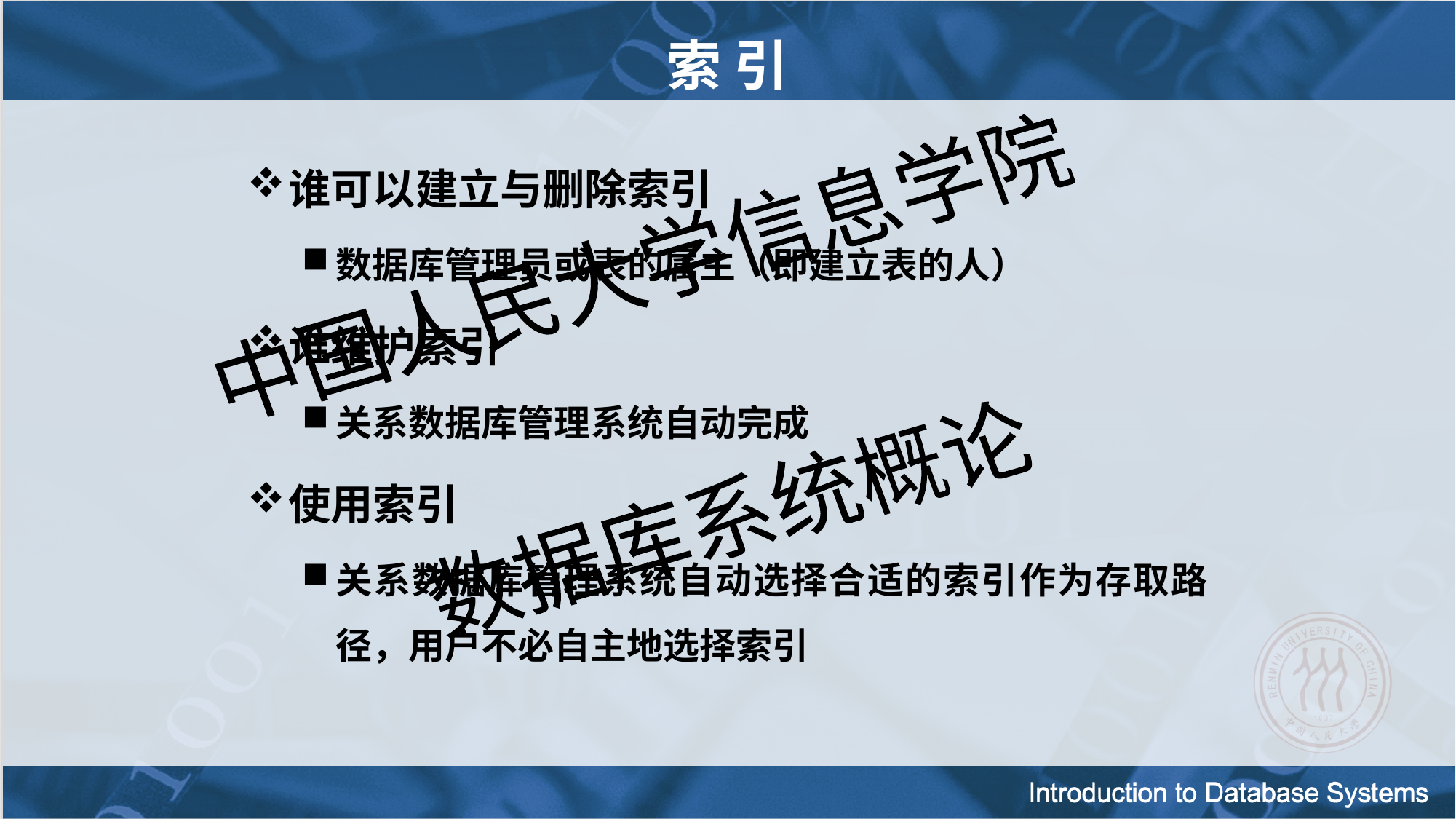

索 引
谁可以建立与删除索引
数据库管理员或表的属主（即建立表的人）
谁维护索引
关系数据库管理系统自动完成
使用索引
关系数据库管理系统自动选择合适的索引作为存取路径，用户不必自主地选择索引